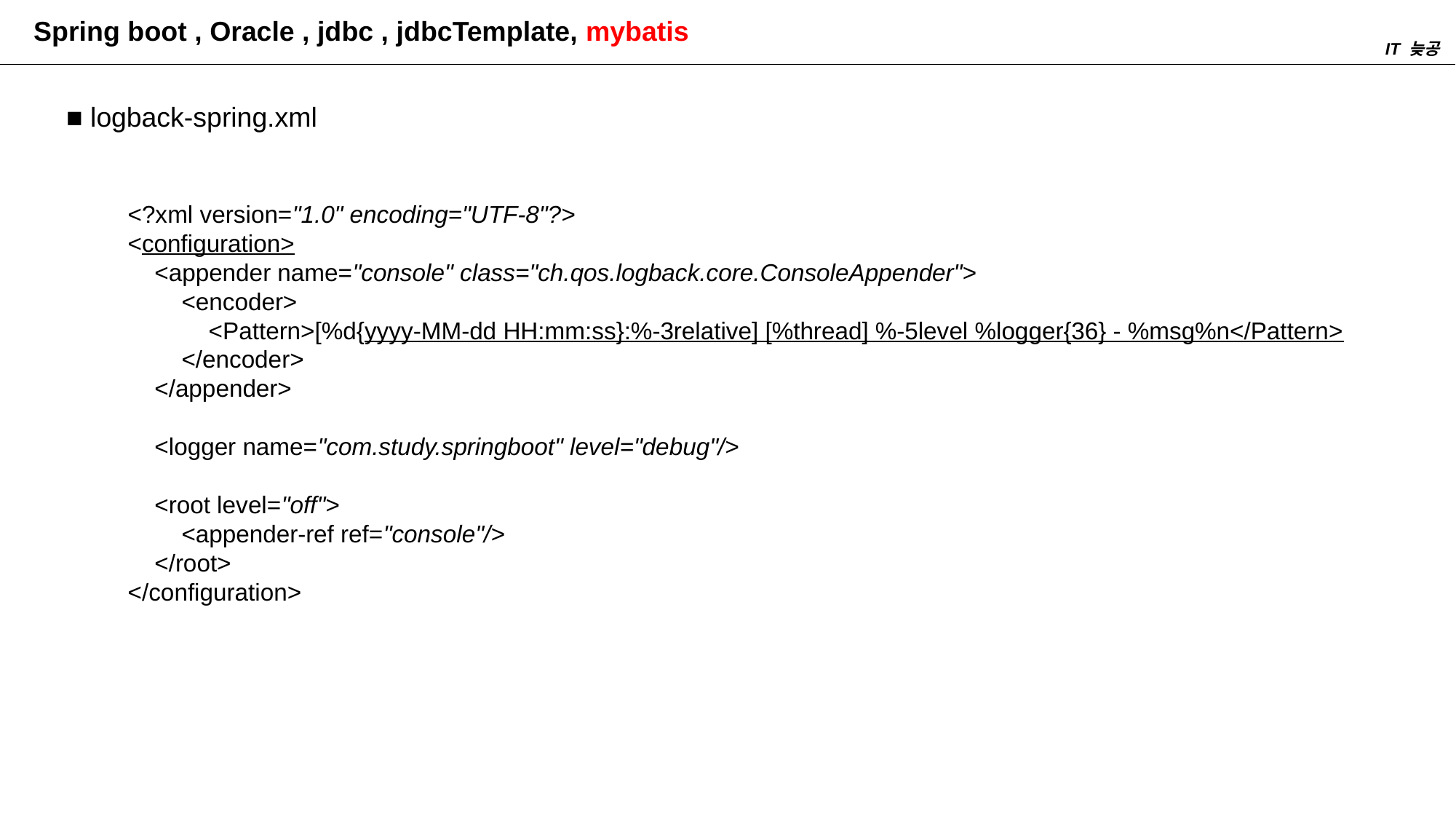

Spring boot , Oracle , jdbc , jdbcTemplate, mybatis
IT 늦공
■ logback-spring.xml
<?xml version="1.0" encoding="UTF-8"?>
<configuration>
    <appender name="console" class="ch.qos.logback.core.ConsoleAppender">
        <encoder>
            <Pattern>[%d{yyyy-MM-dd HH:mm:ss}:%-3relative] [%thread] %-5level %logger{36} - %msg%n</Pattern>
        </encoder>
    </appender>

    <logger name="com.study.springboot" level="debug"/>

    <root level="off">
        <appender-ref ref="console"/>
    </root>
</configuration>